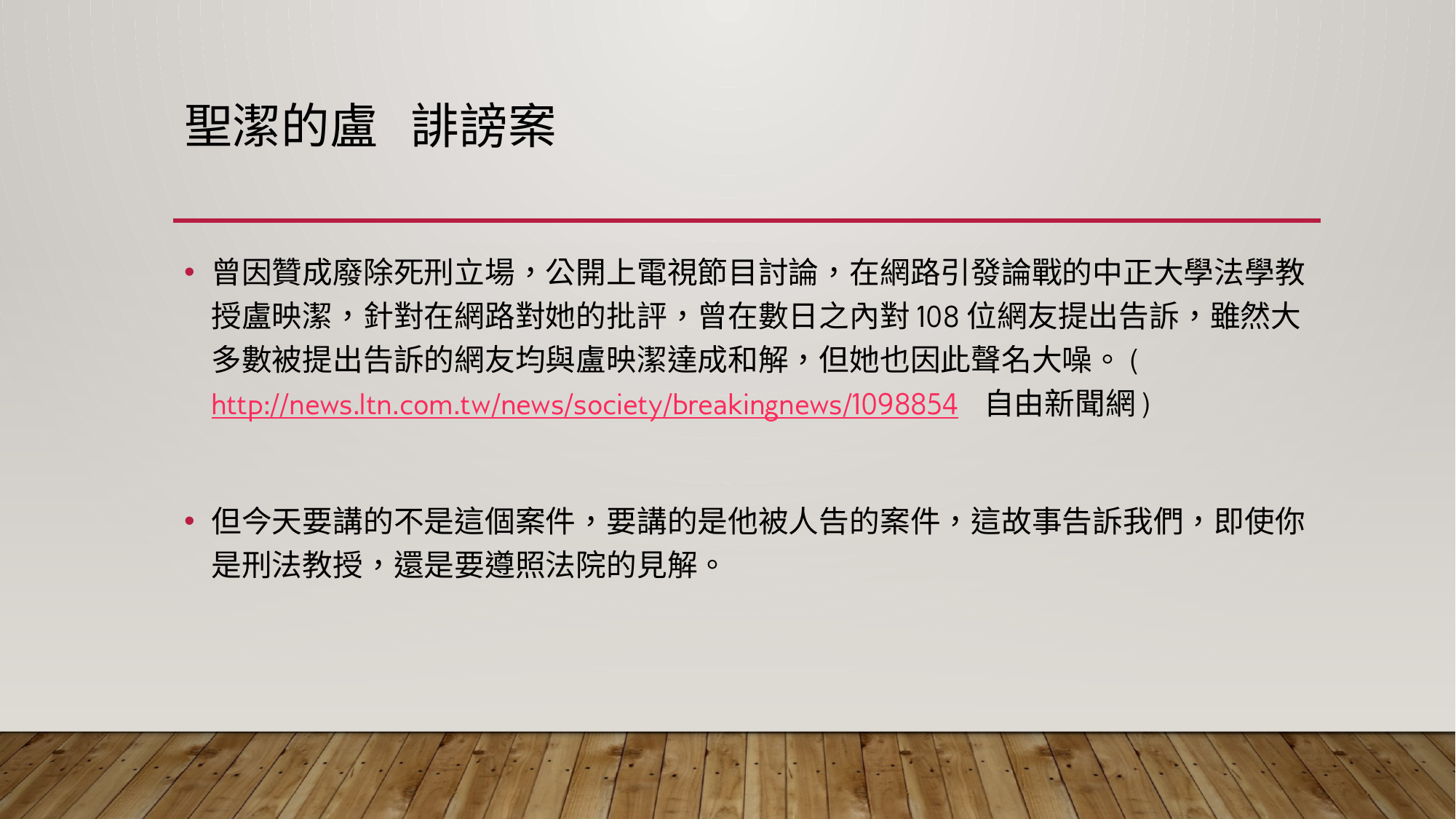

# 聖潔的盧   誹謗案
曾因贊成廢除死刑立場，公開上電視節目討論，在網路引發論戰的中正大學法學教授盧映潔，針對在網路對她的批評，曾在數日之內對108位網友提出告訴，雖然大多數被提出告訴的網友均與盧映潔達成和解，但她也因此聲名大噪。(http://news.ltn.com.tw/news/society/breakingnews/1098854  自由新聞網)

但今天要講的不是這個案件，要講的是他被人告的案件，這故事告訴我們，即使你是刑法教授，還是要遵照法院的見解。